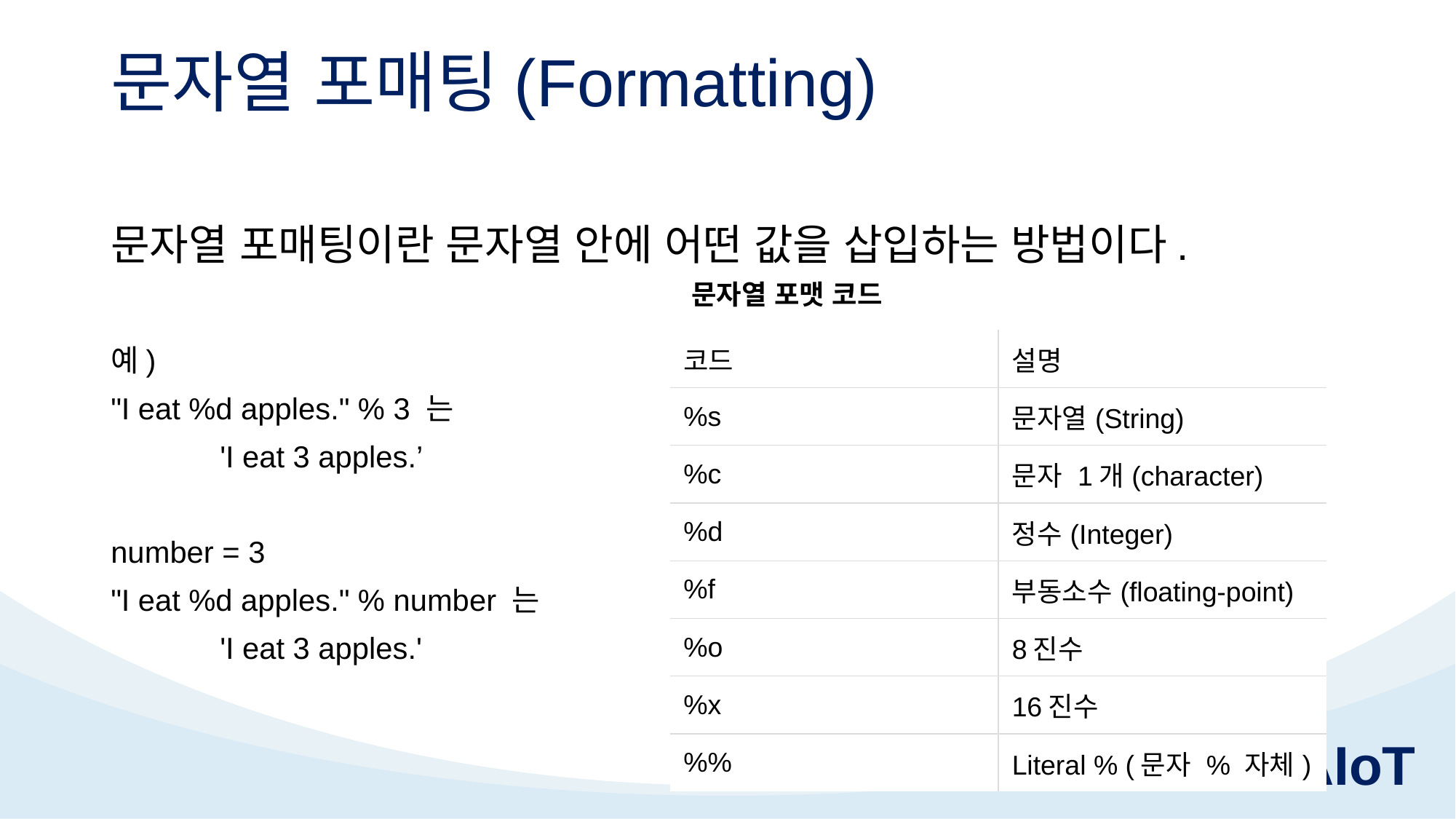

# 문자열 포매팅(Formatting)
문자열 포매팅이란 문자열 안에 어떤 값을 삽입하는 방법이다.

예)
"I eat %d apples." % 3 는
	'I eat 3 apples.’

number = 3
"I eat %d apples." % number 는
	'I eat 3 apples.'
문자열 포맷 코드
| 코드 | 설명 |
| --- | --- |
| %s | 문자열(String) |
| %c | 문자 1개(character) |
| %d | 정수(Integer) |
| %f | 부동소수(floating-point) |
| %o | 8진수 |
| %x | 16진수 |
| %% | Literal % (문자 % 자체) |